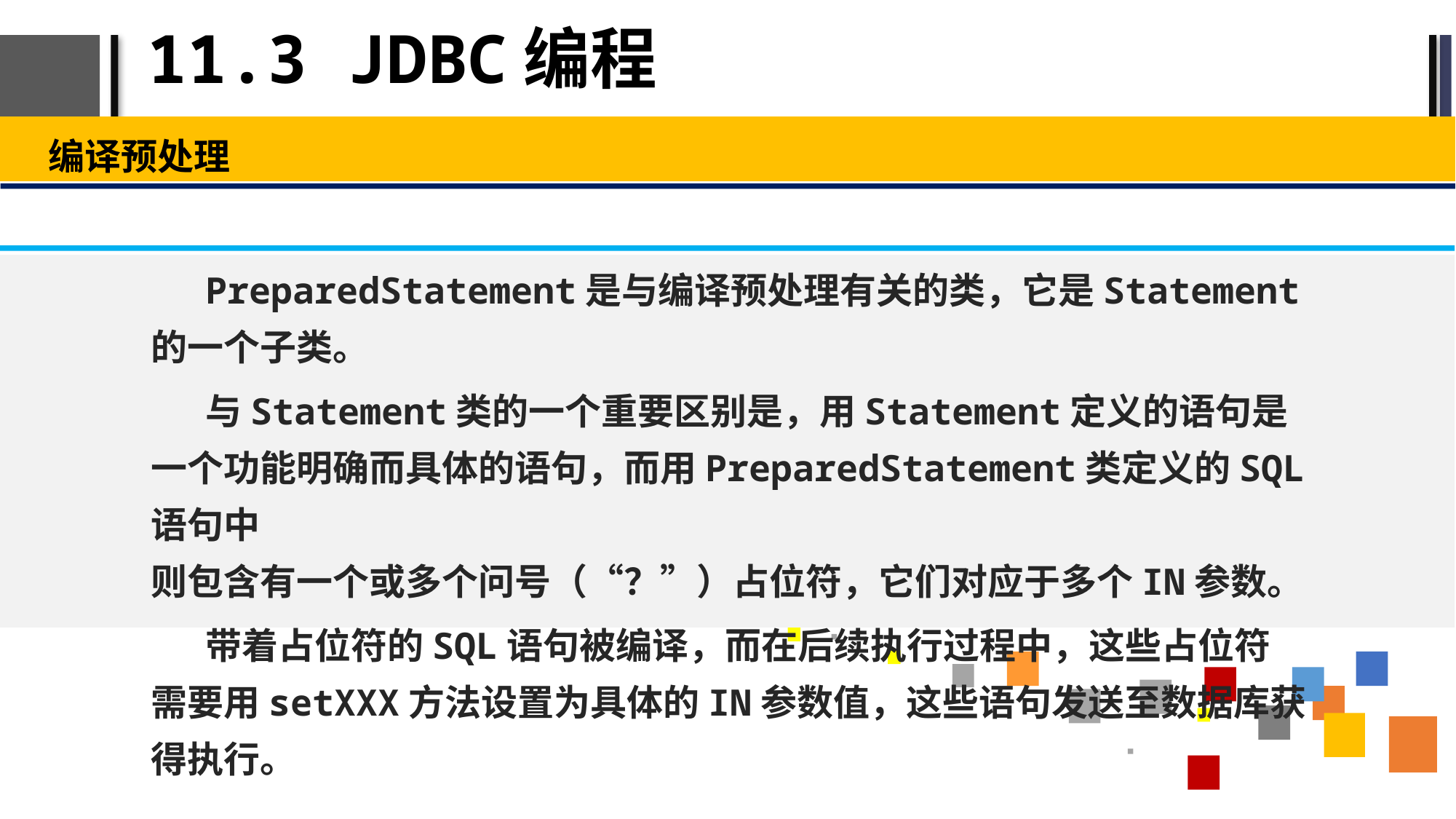

# 11.3 JDBC编程

编译预处理

PreparedStatement是与编译预处理有关的类，它是Statement的一个子类。
与Statement类的一个重要区别是，用Statement定义的语句是一个功能明确而具体的语句，而用PreparedStatement类定义的SQL语句中
则包含有一个或多个问号（“？”）占位符，它们对应于多个IN参数。
带着占位符的SQL语句被编译，而在后续执行过程中，这些占位符
需要用setXXX方法设置为具体的IN参数值，这些语句发送至数据库获
得执行。